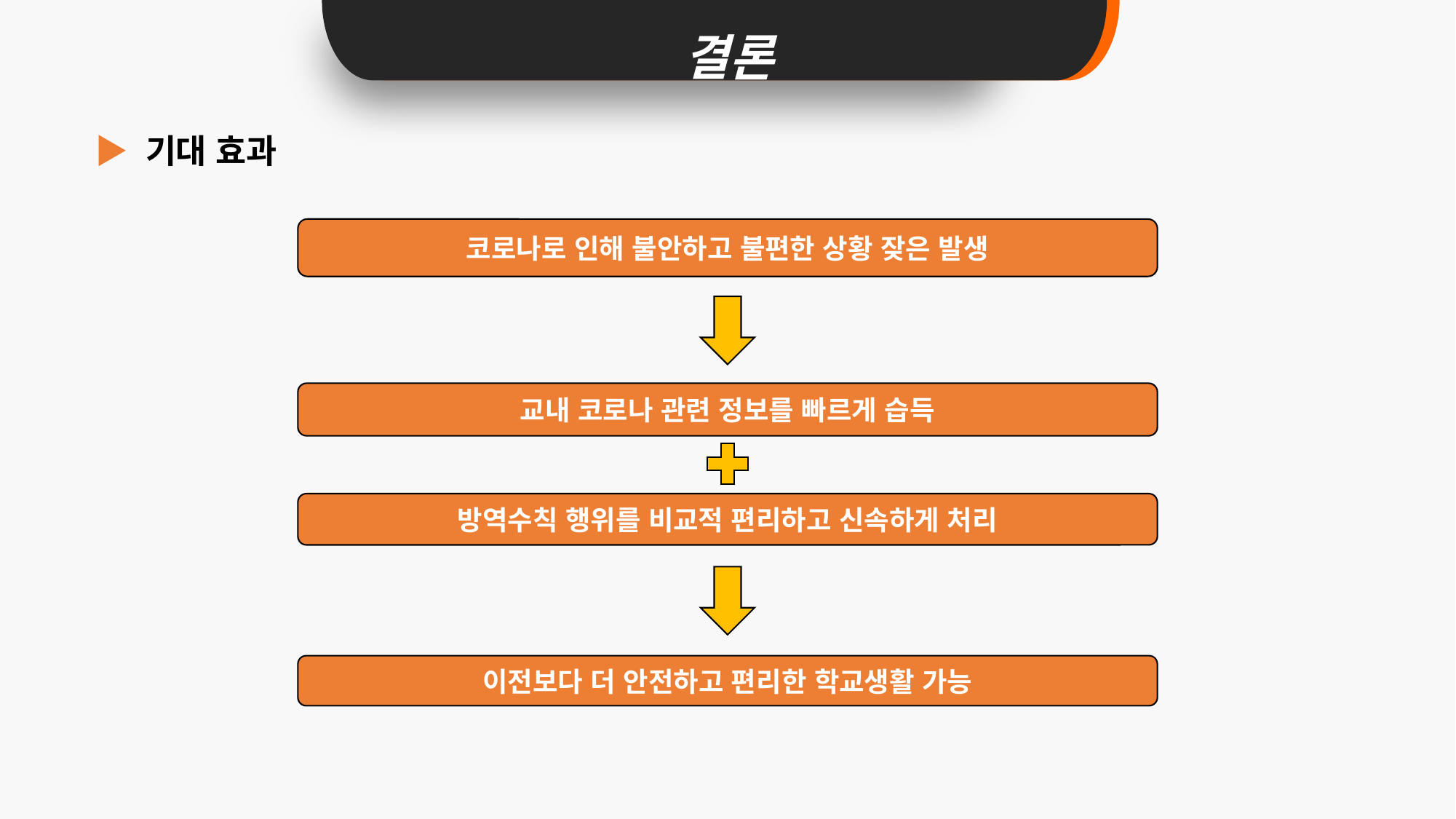

결론

▶ 기대 효과

코로나로 인해 불안하고 불편한 상황 잦은 발생

교내 코로나 관련 정보를 빠르게 습득

방역수칙 행위를 비교적 편리하고 신속하게 처리

이전보다 더 안전하고 편리한 학교생활 가능